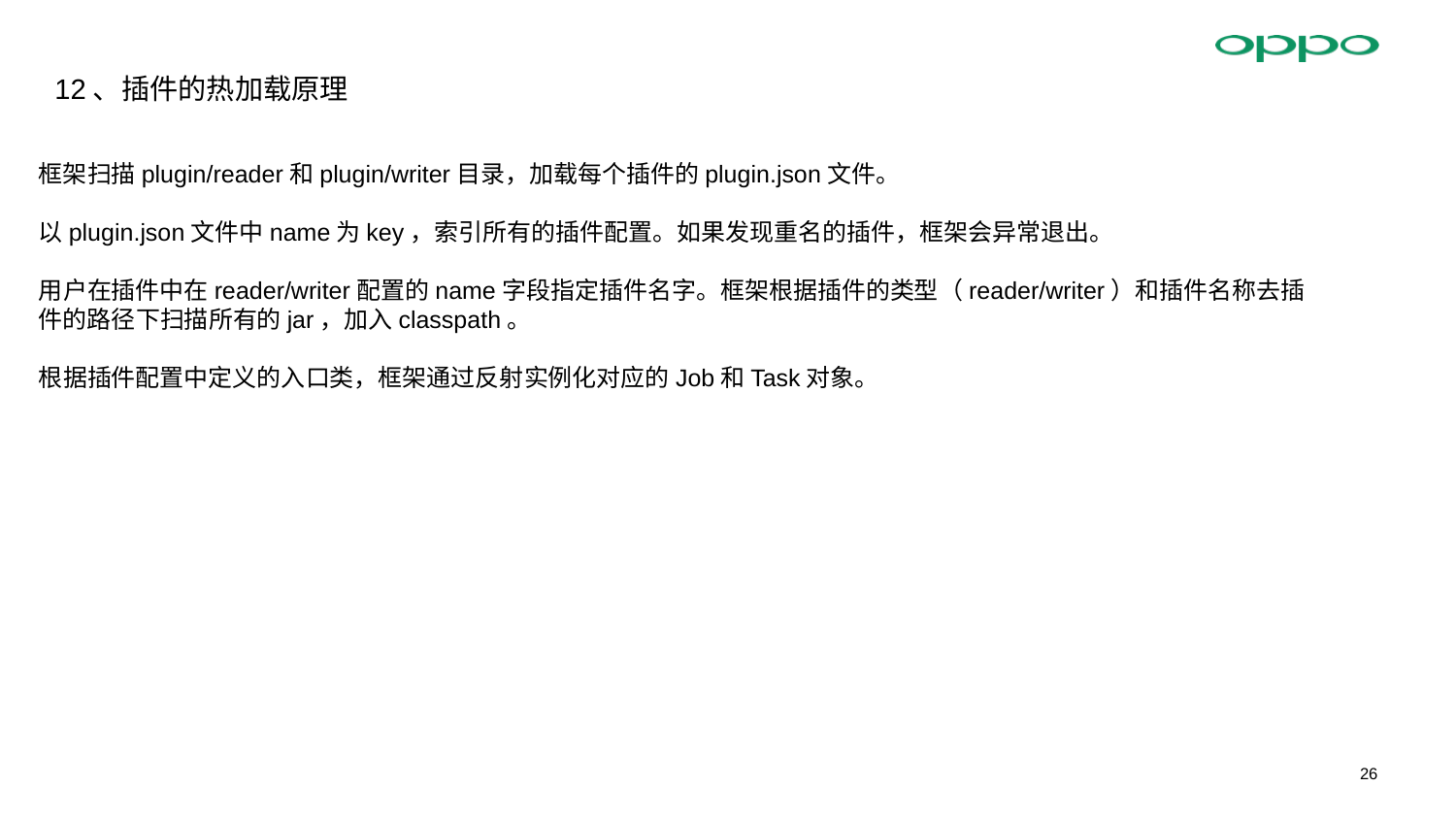

12、插件的热加载原理
框架扫描plugin/reader和plugin/writer目录，加载每个插件的plugin.json文件。

以plugin.json文件中name为key，索引所有的插件配置。如果发现重名的插件，框架会异常退出。

用户在插件中在reader/writer配置的name字段指定插件名字。框架根据插件的类型（reader/writer）和插件名称去插件的路径下扫描所有的jar，加入classpath。

根据插件配置中定义的入口类，框架通过反射实例化对应的Job和Task对象。